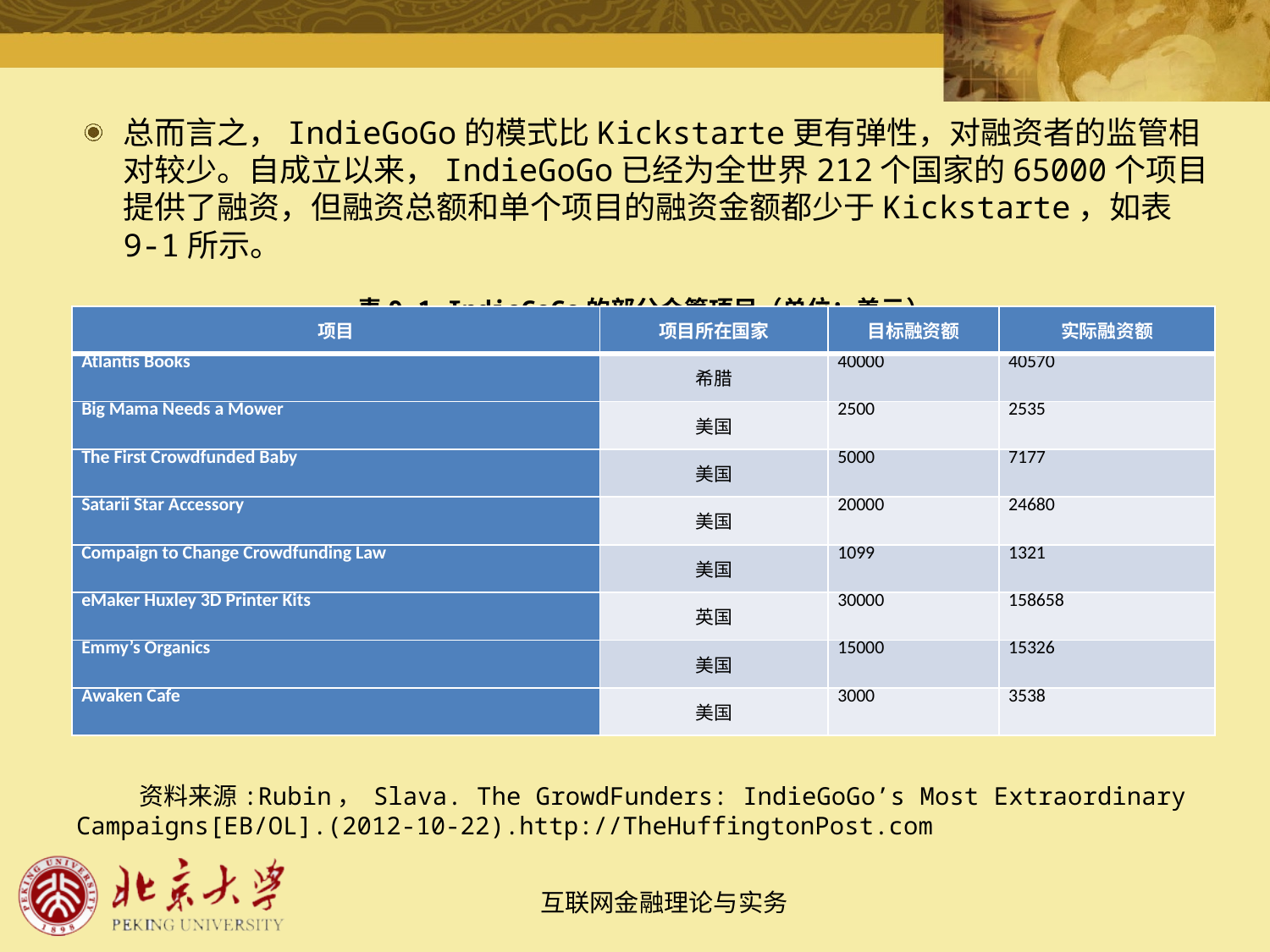

总而言之，IndieGoGo的模式比Kickstarte更有弹性，对融资者的监管相对较少。自成立以来，IndieGoGo已经为全世界212个国家的65000个项目提供了融资，但融资总额和单个项目的融资金额都少于Kickstarte，如表9-1所示。
表9-1 IndieGoGo的部分众筹项目（单位：美元）

资料来源:Rubin， Slava. The GrowdFunders: IndieGoGo’s Most Extraordinary Campaigns[EB/OL].(2012-10-22).http://TheHuffingtonPost.com
| 项目 | 项目所在国家 | 目标融资额 | 实际融资额 |
| --- | --- | --- | --- |
| Atlantis Books | 希腊 | 40000 | 40570 |
| Big Mama Needs a Mower | 美国 | 2500 | 2535 |
| The First Crowdfunded Baby | 美国 | 5000 | 7177 |
| Satarii Star Accessory | 美国 | 20000 | 24680 |
| Compaign to Change Crowdfunding Law | 美国 | 1099 | 1321 |
| eMaker Huxley 3D Printer Kits | 英国 | 30000 | 158658 |
| Emmy’s Organics | 美国 | 15000 | 15326 |
| Awaken Cafe | 美国 | 3000 | 3538 |